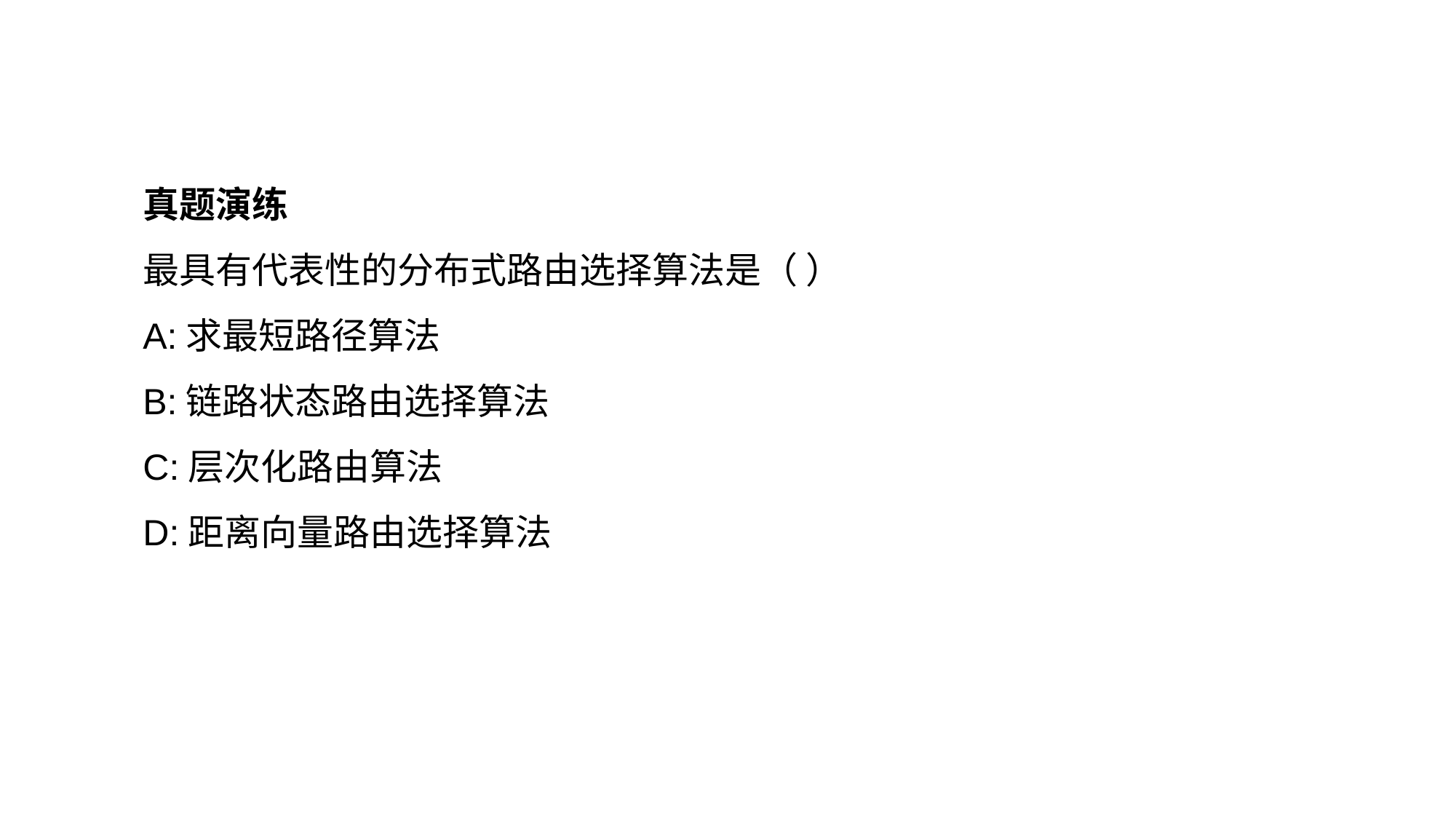

真题演练
最具有代表性的分布式路由选择算法是（ ）
A:求最短路径算法
B:链路状态路由选择算法
C:层次化路由算法
D:距离向量路由选择算法